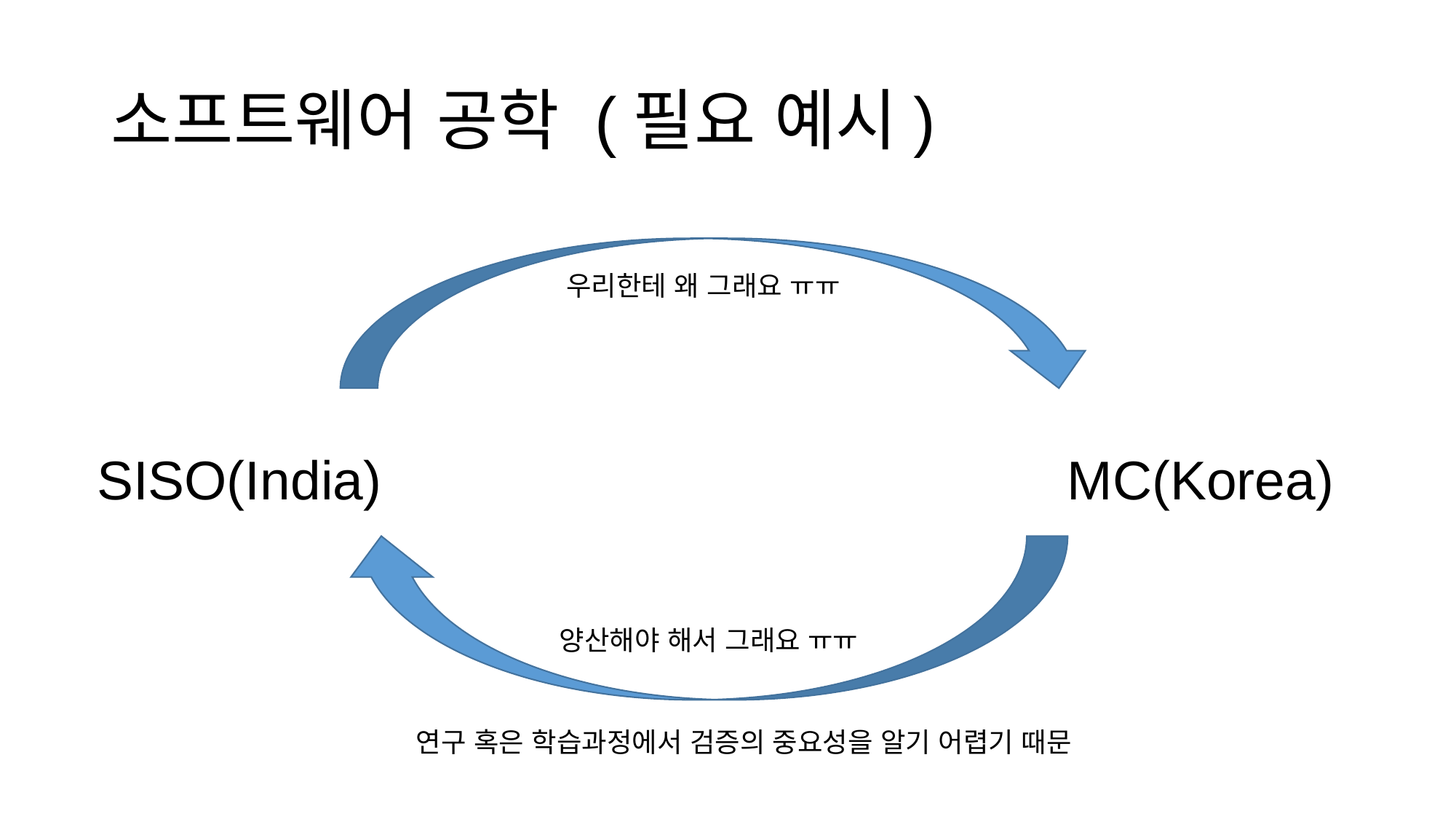

# 소프트웨어 공학 (필요 예시)

우리한테 왜 그래요 ㅠㅠ
SISO(India)
MC(Korea)

양산해야 해서 그래요 ㅠㅠ
연구 혹은 학습과정에서 검증의 중요성을 알기 어렵기 때문